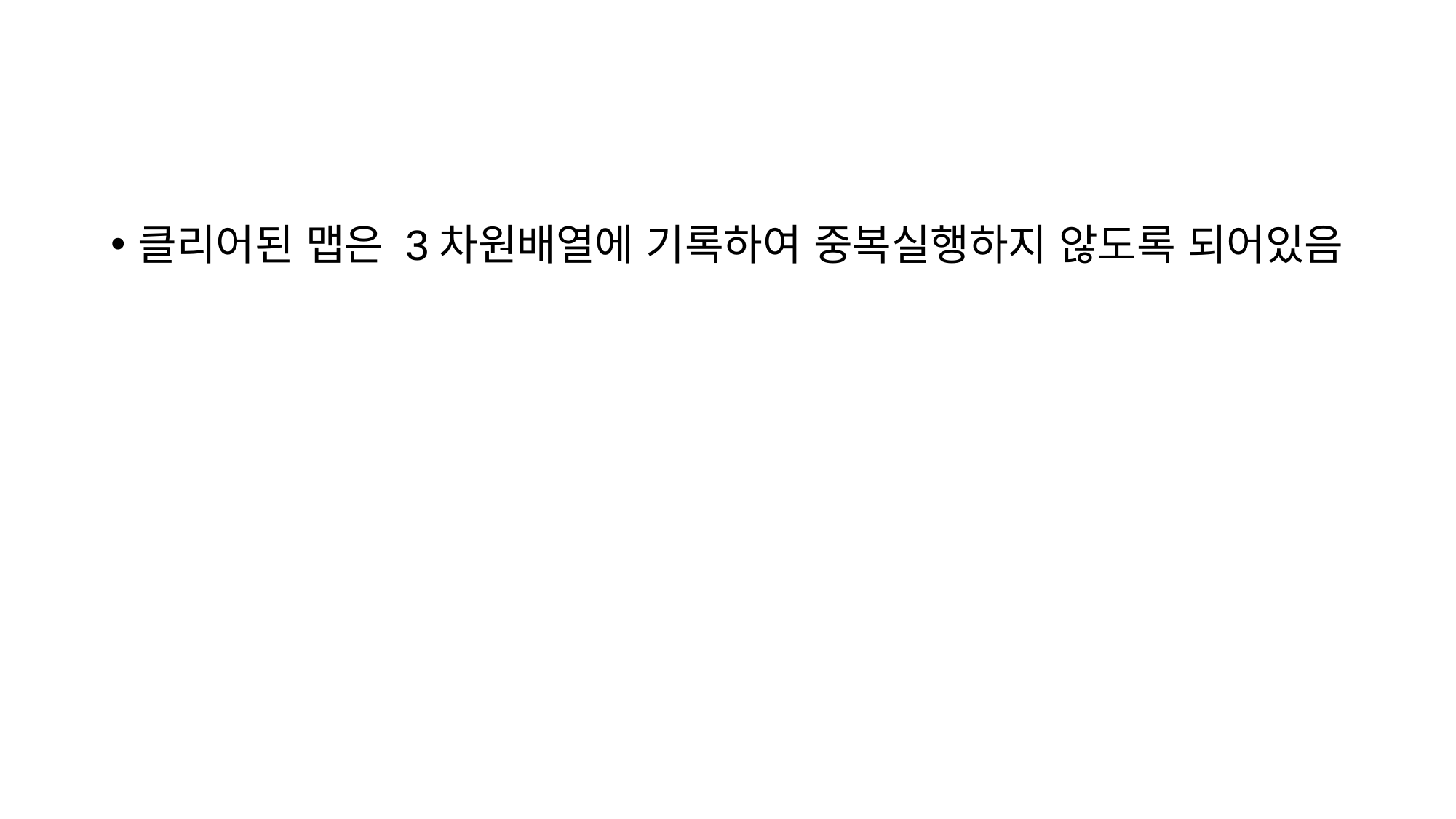

#
클리어된 맵은 3차원배열에 기록하여 중복실행하지 않도록 되어있음